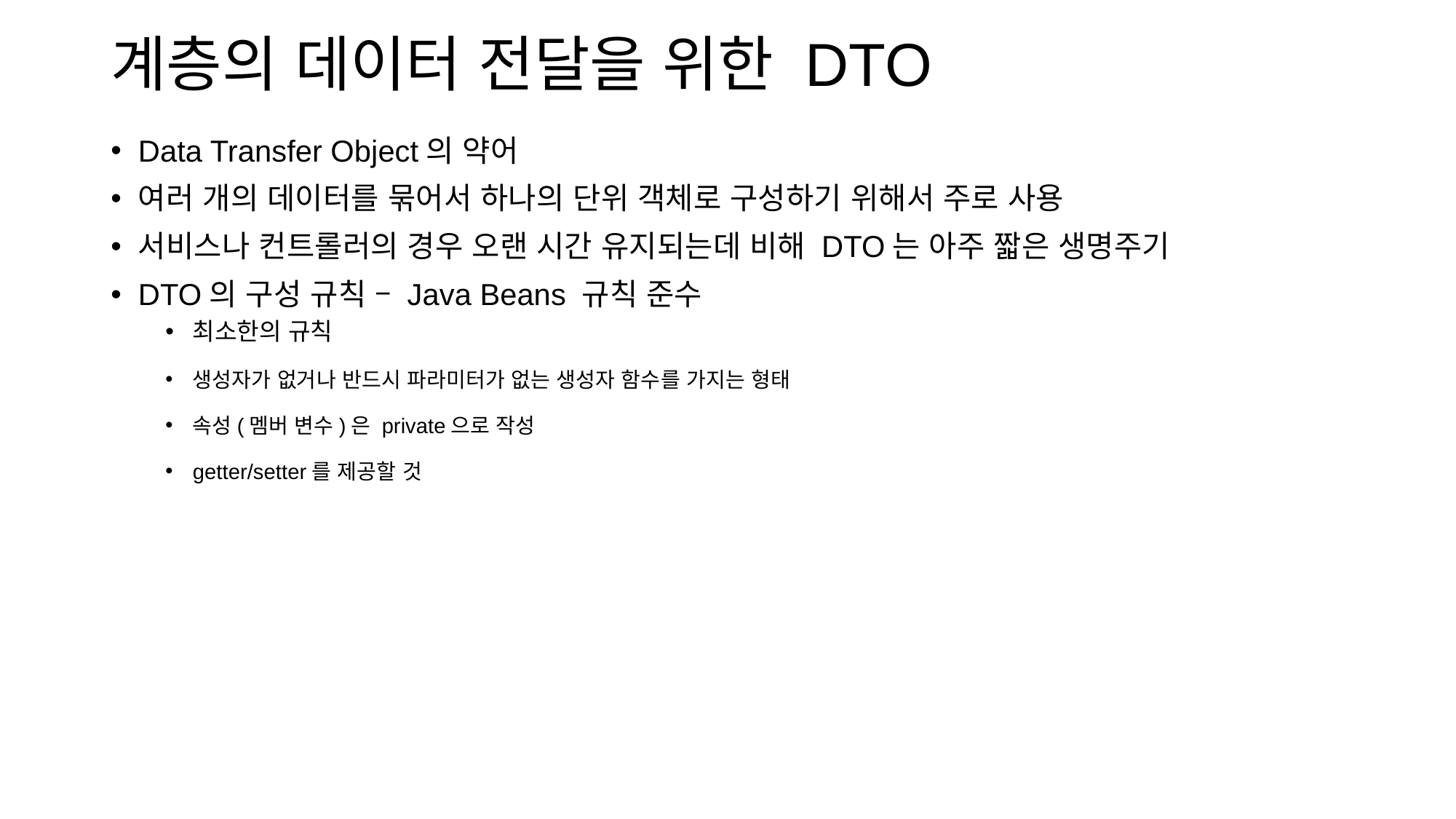

# 계층의 데이터 전달을 위한 DTO
Data Transfer Object의 약어
여러 개의 데이터를 묶어서 하나의 단위 객체로 구성하기 위해서 주로 사용
서비스나 컨트롤러의 경우 오랜 시간 유지되는데 비해 DTO는 아주 짧은 생명주기
DTO의 구성 규칙 – Java Beans 규칙 준수
최소한의 규칙
생성자가 없거나 반드시 파라미터가 없는 생성자 함수를 가지는 형태
속성(멤버 변수)은 private으로 작성
getter/setter를 제공할 것